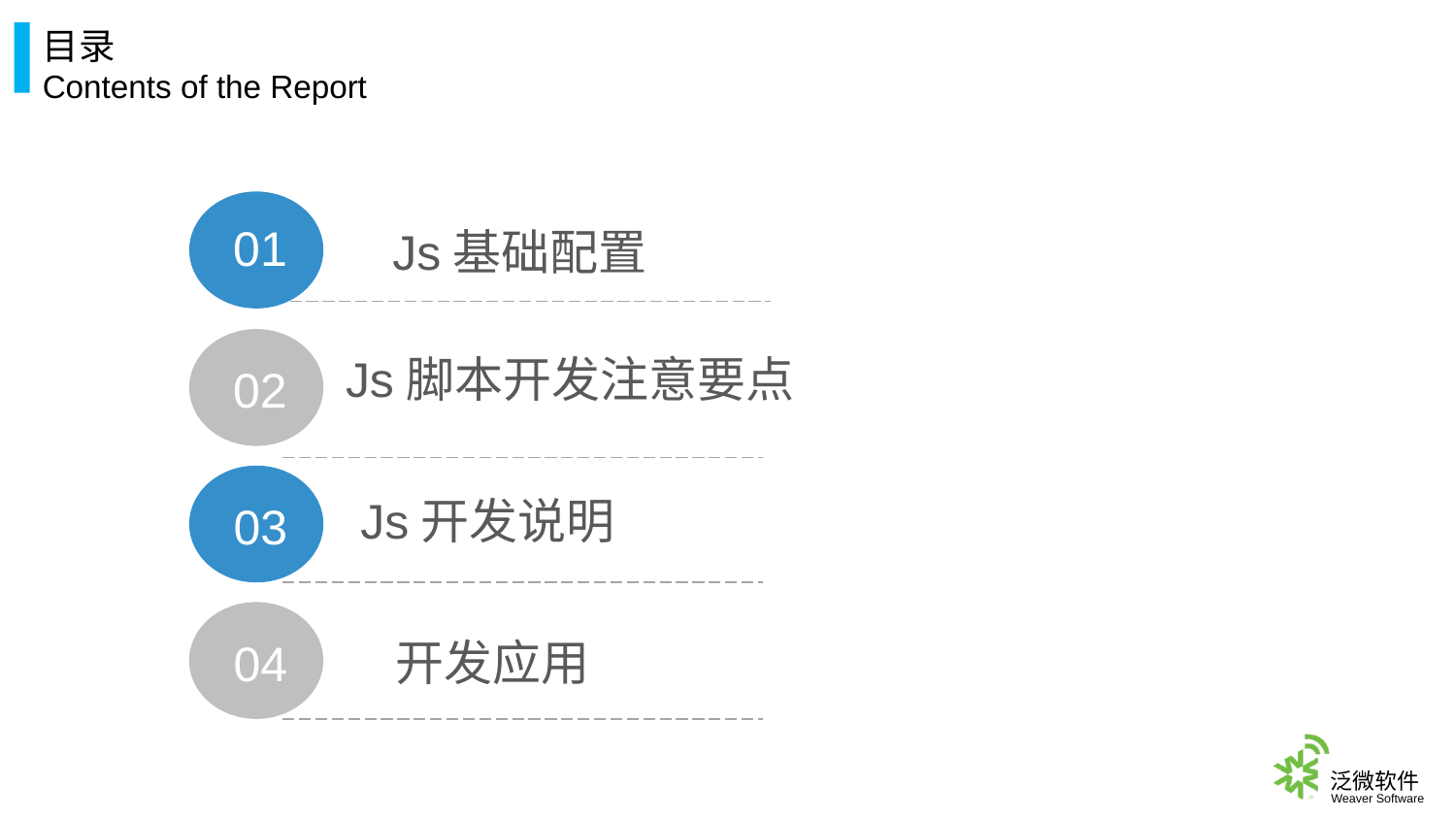

目录
Contents of the Report

01
Js基础配置

Js脚本开发注意要点
02

Js开发说明
03

开发应用
04
01